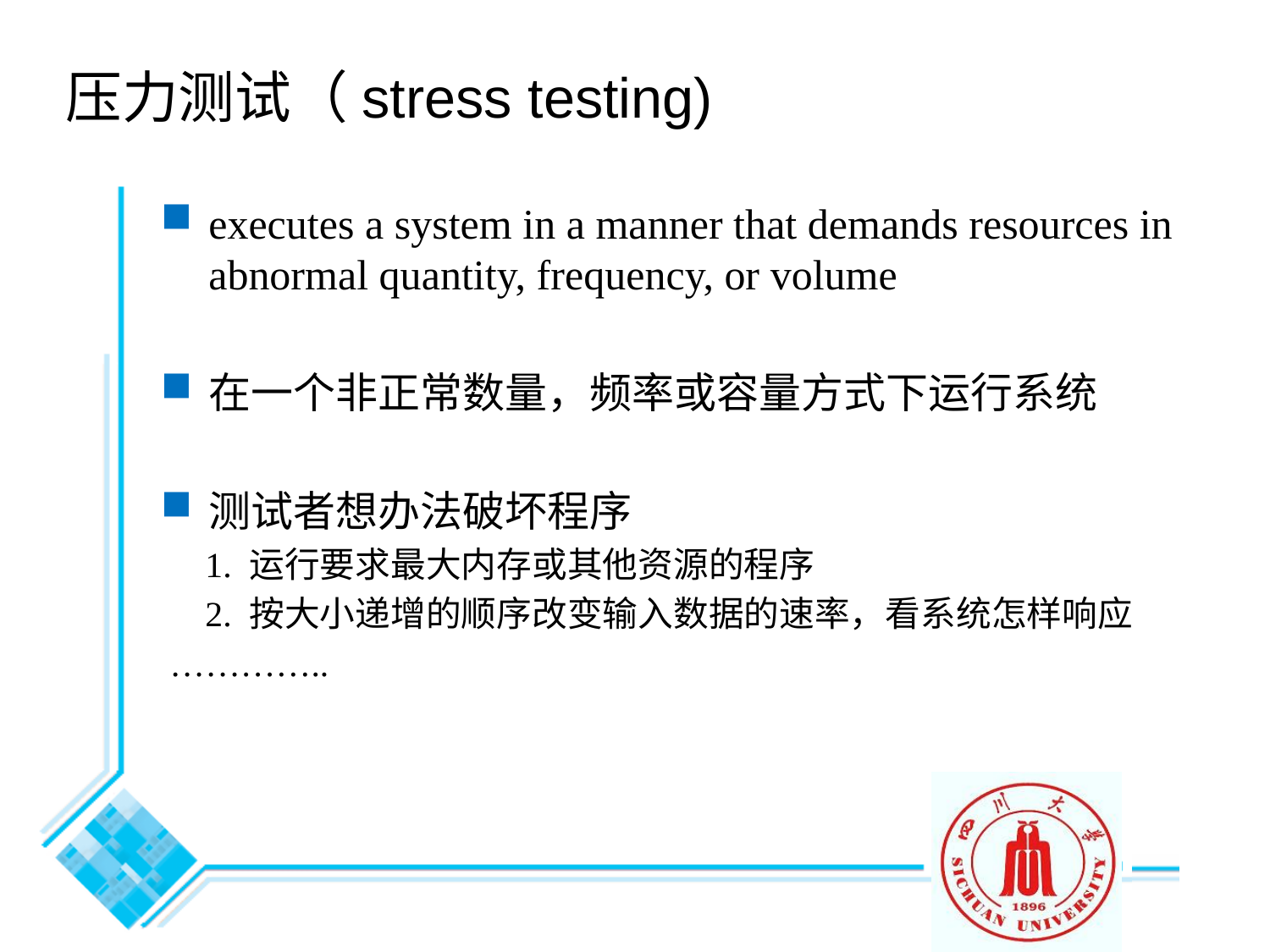

# 压力测试（stress testing)
executes a system in a manner that demands resources in abnormal quantity, frequency, or volume

在一个非正常数量，频率或容量方式下运行系统

测试者想办法破坏程序
     1. 运行要求最大内存或其他资源的程序
     2. 按大小递增的顺序改变输入数据的速率，看系统怎样响应
 …………..